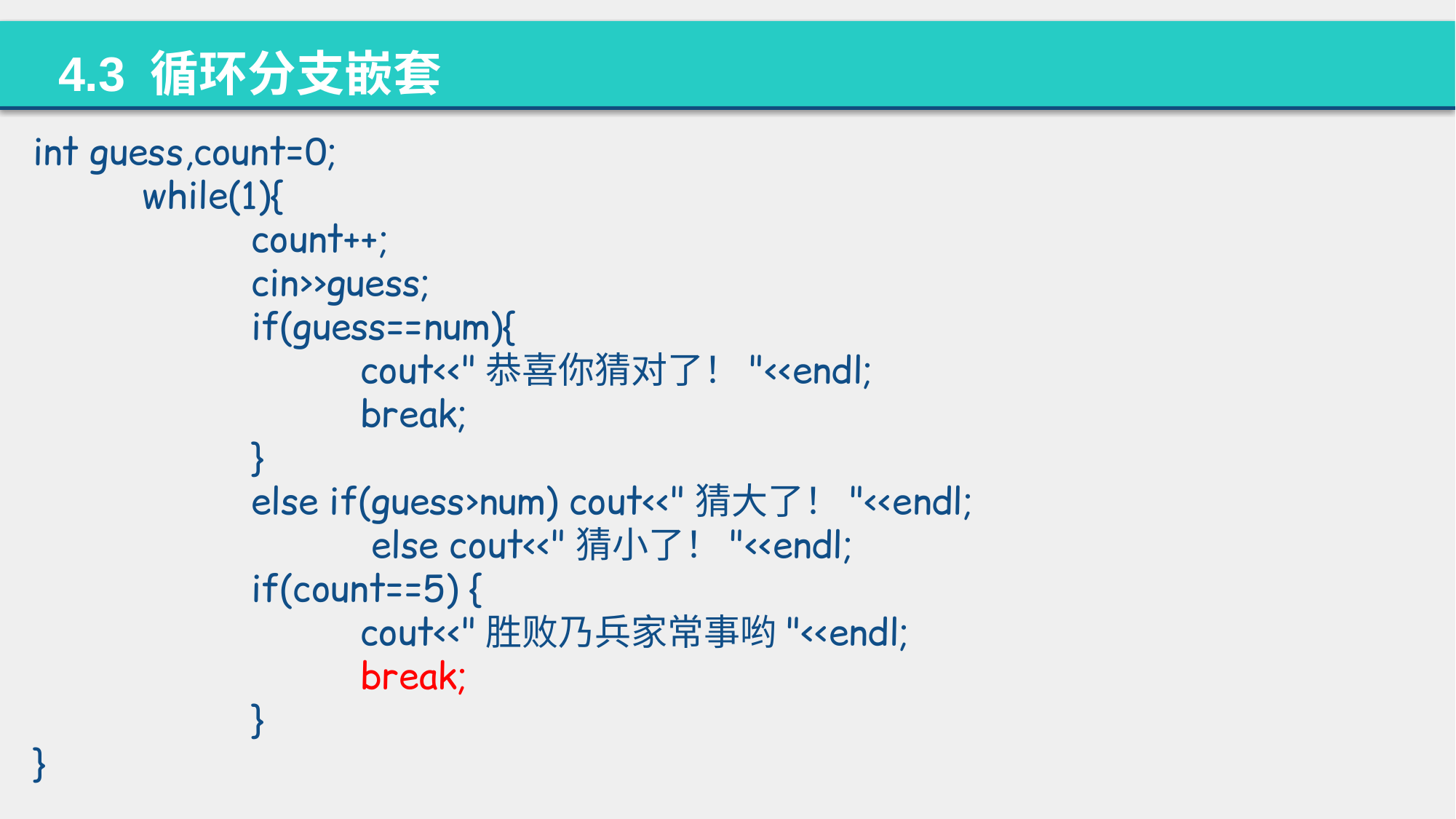

4.3 循环分支嵌套
int guess,count=0;
	while(1){
		count++;
		cin>>guess;
		if(guess==num){
			cout<<"恭喜你猜对了！"<<endl;
			break;
		}
		else if(guess>num) cout<<"猜大了！"<<endl;
			 else cout<<"猜小了！"<<endl;
		if(count==5) {
			cout<<"胜败乃兵家常事哟"<<endl;
			break;
		}
}